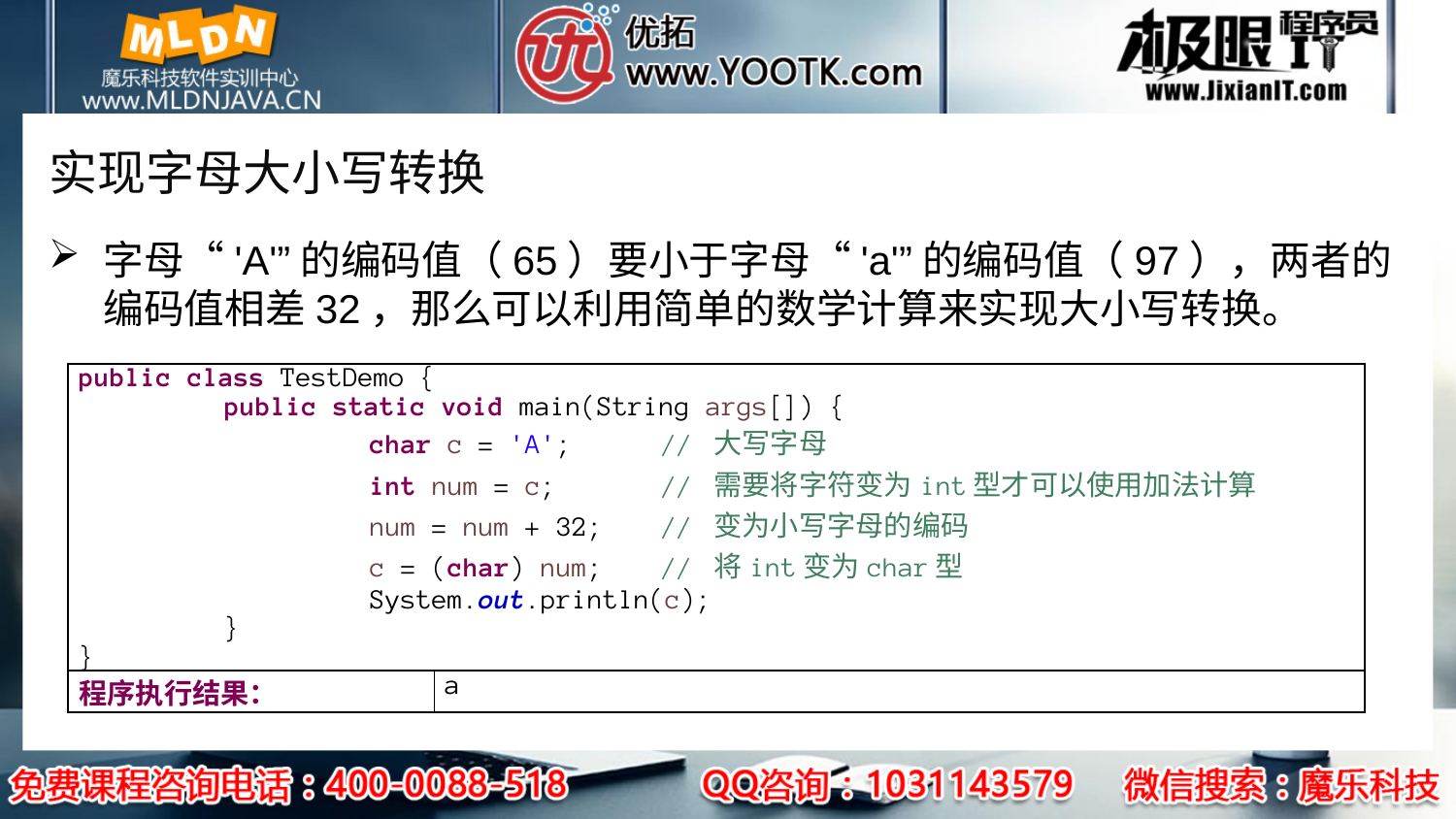

# 实现字母大小写转换
字母“'A'”的编码值（65）要小于字母“'a'”的编码值（97），两者的编码值相差32，那么可以利用简单的数学计算来实现大小写转换。
| public class TestDemo { public static void main(String args[]) { char c = 'A'; // 大写字母 int num = c; // 需要将字符变为int型才可以使用加法计算 num = num + 32; // 变为小写字母的编码 c = (char) num; // 将int变为char型 System.out.println(c); } } |  |
| --- | --- |
| 程序执行结果： | a |